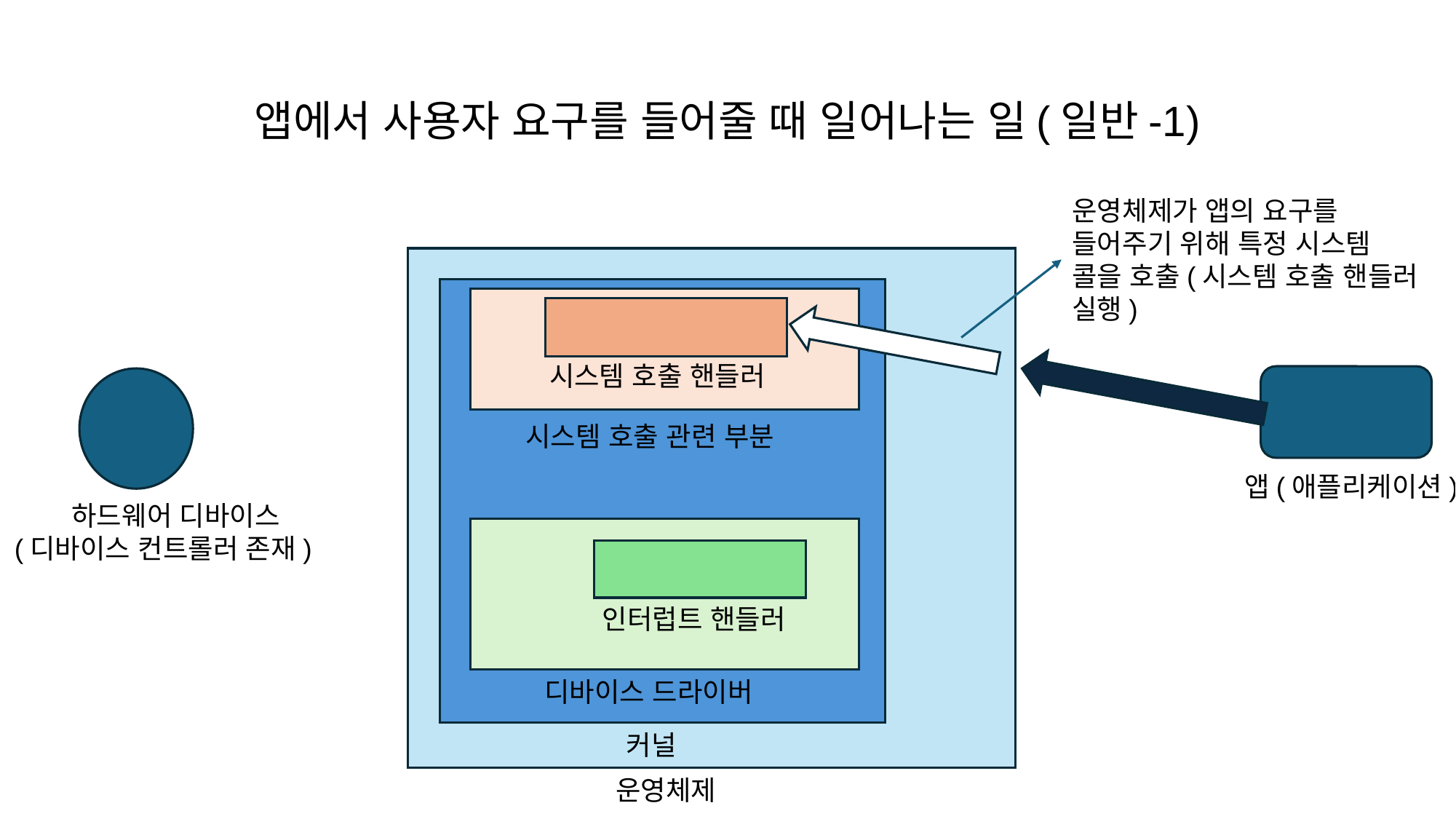

# 앱에서 사용자 요구를 들어줄 때 일어나는 일(일반-1)
운영체제가 앱의 요구를 들어주기 위해 특정 시스템 콜을 호출(시스템 호출 핸들러 실행)

시스템 호출 핸들러

시스템 호출 관련 부분
앱(애플리케이션)
하드웨어 디바이스
(디바이스 컨트롤러 존재)

인터럽트 핸들러
디바이스 드라이버
커널
운영체제